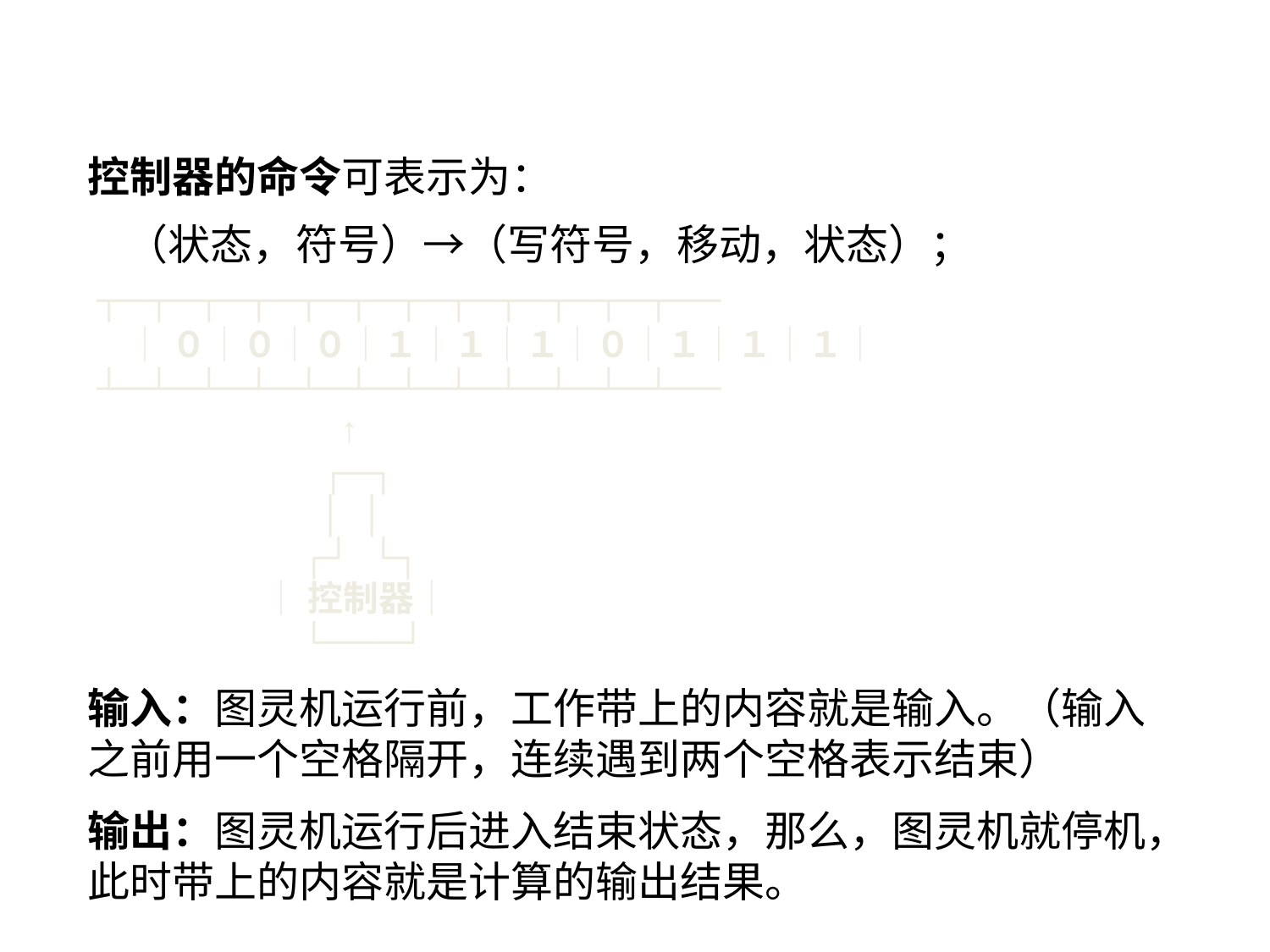

控制器的命令可表示为：
   （状态，符号）→（写符号，移动，状态）；
 ┬─┬─┬─┬─┬─┬─┬─┬─┬─┬─┬─┬──
     │０│０│０│１│１│１│０│１│１│１│
 ┴─┴─┴─┴─┴─┴─┴─┴─┴─┴─┴─┴──
                          ↑
                        ┌─┐
                        │  │
                      ┌┘  └┐
                      │控制器│
                      └───┘
输入：图灵机运行前，工作带上的内容就是输入。（输入之前用一个空格隔开，连续遇到两个空格表示结束）
输出：图灵机运行后进入结束状态，那么，图灵机就停机，此时带上的内容就是计算的输出结果。